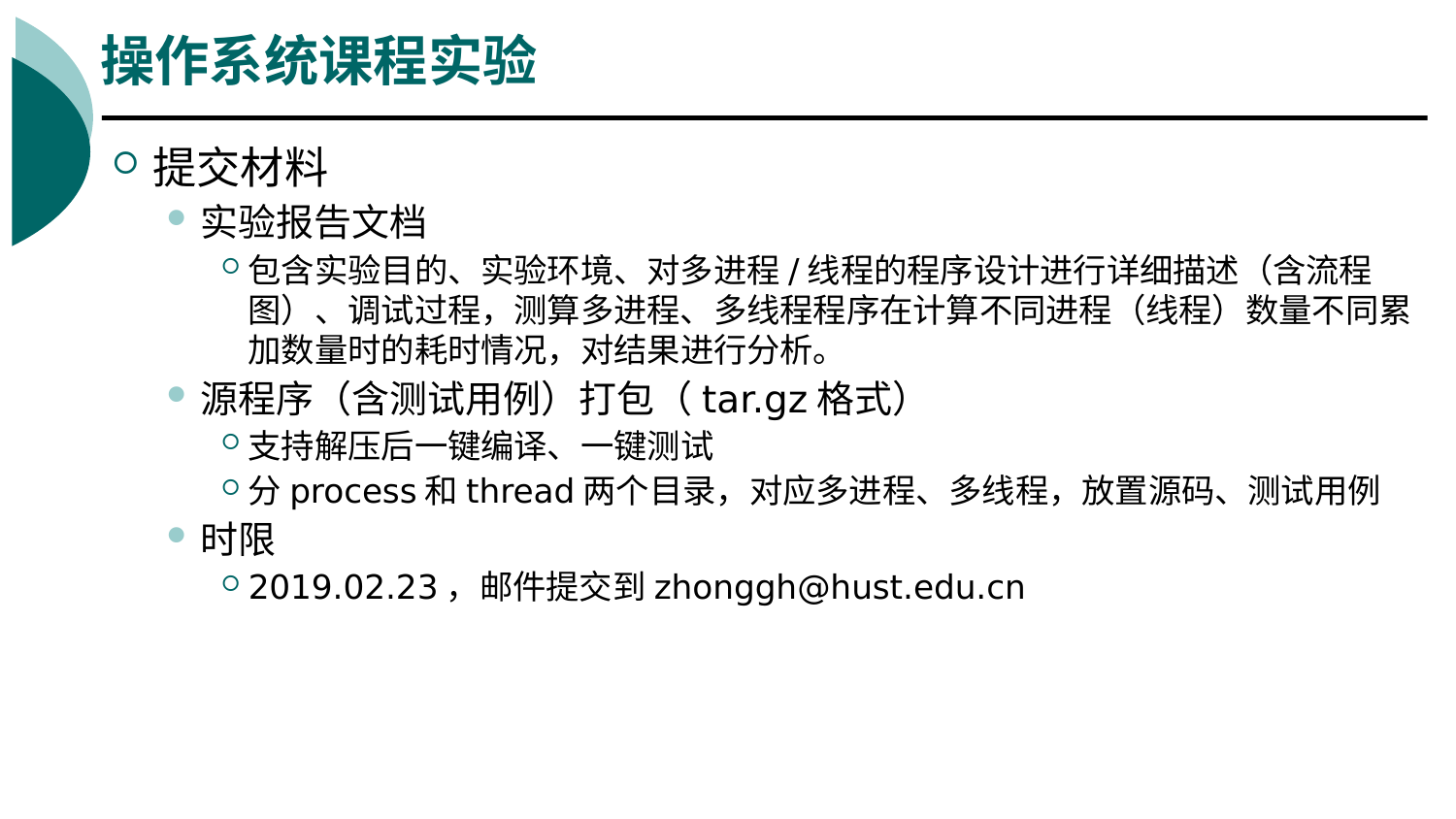

# 操作系统课程实验
提交材料
实验报告文档
包含实验目的、实验环境、对多进程/线程的程序设计进行详细描述（含流程图）、调试过程，测算多进程、多线程程序在计算不同进程（线程）数量不同累加数量时的耗时情况，对结果进行分析。
源程序（含测试用例）打包（tar.gz格式）
支持解压后一键编译、一键测试
分process和thread两个目录，对应多进程、多线程，放置源码、测试用例
时限
2019.02.23，邮件提交到zhonggh@hust.edu.cn